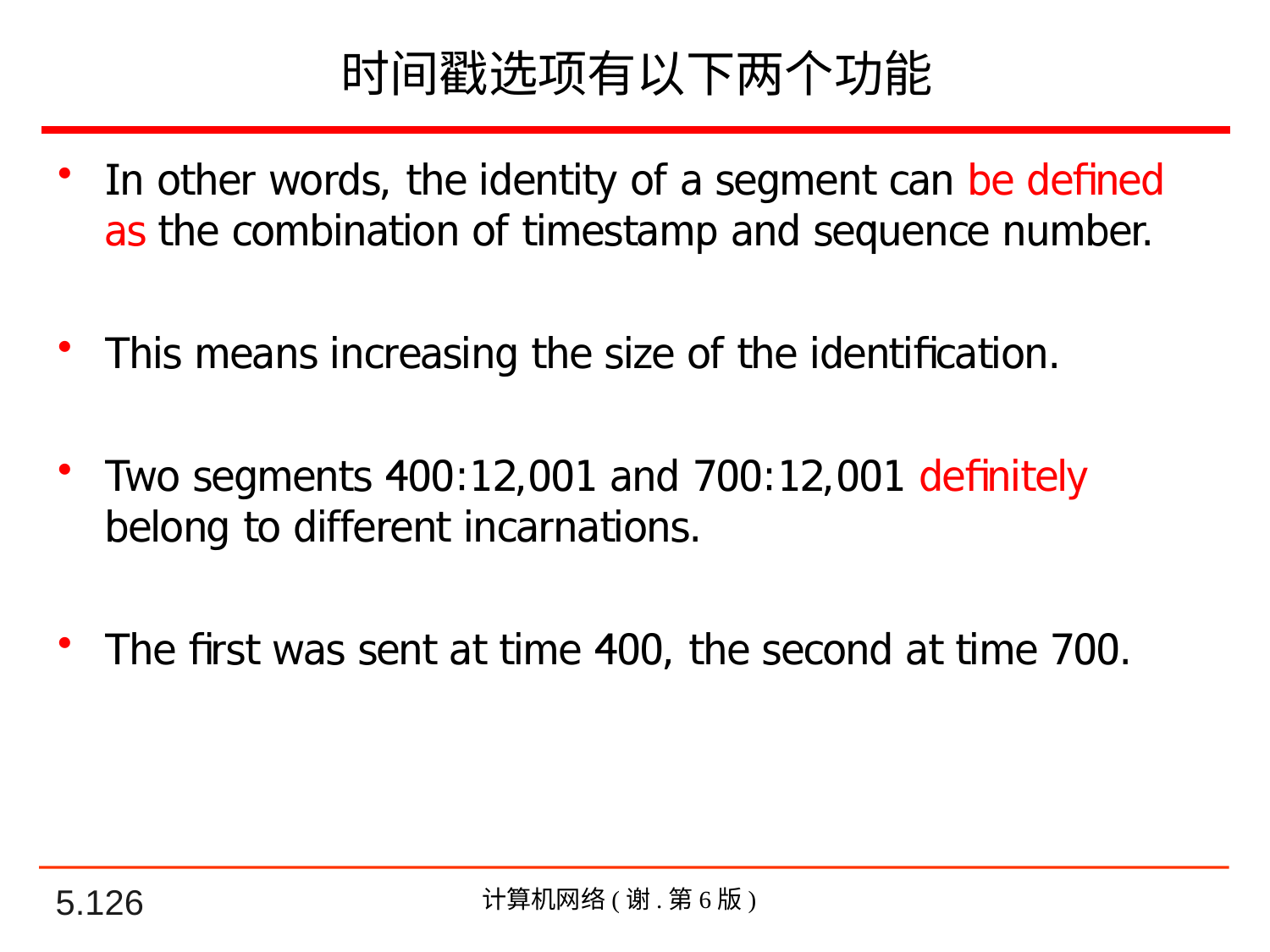

# 时间戳选项有以下两个功能
In other words, the identity of a segment can be defined as the combination of timestamp and sequence number.

This means increasing the size of the identification.

Two segments 400:12,001 and 700:12,001 definitely belong to different incarnations.

The first was sent at time 400, the second at time 700.